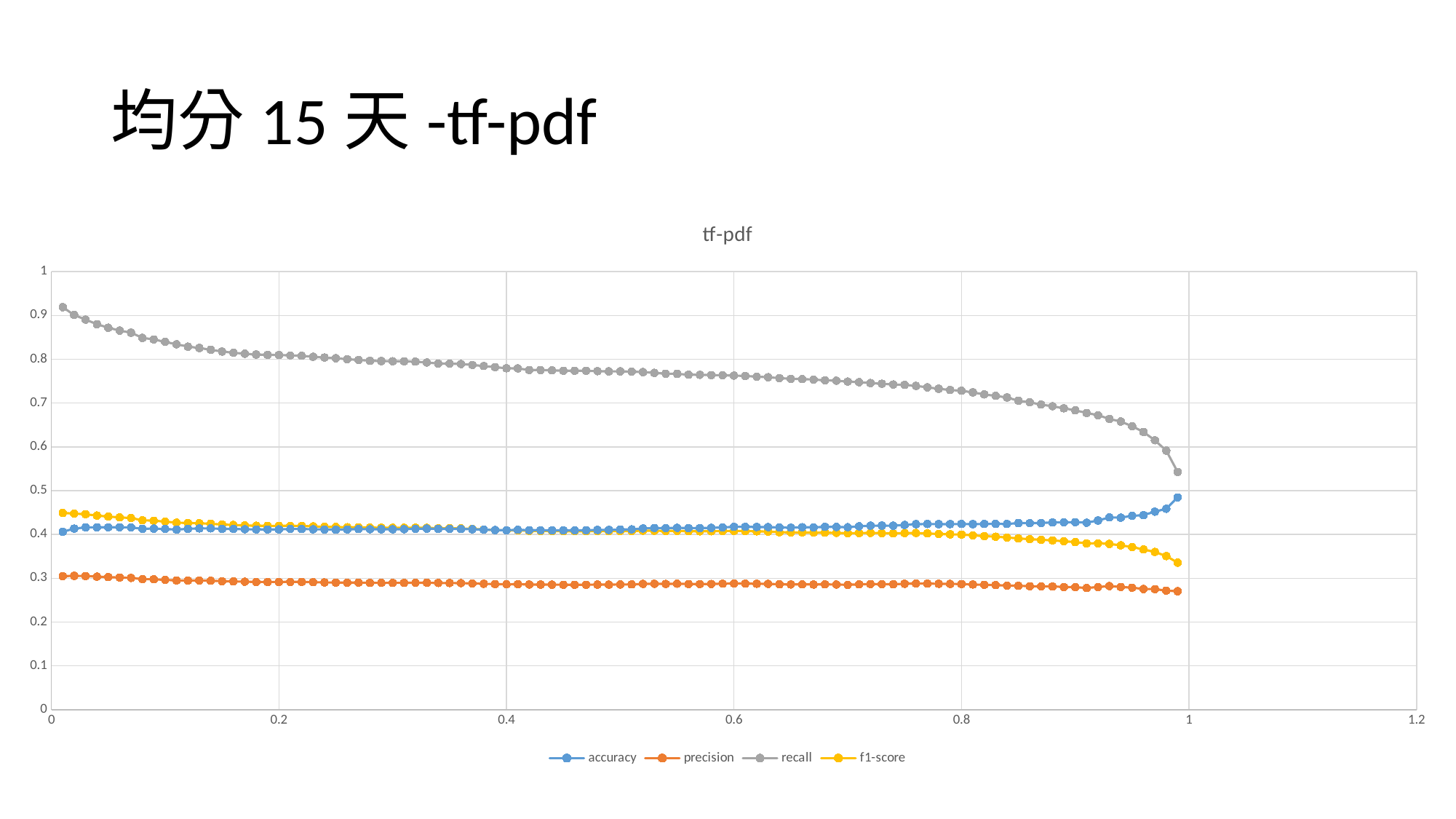

# 均分15天-tf-pdf

### Chart: tf-pdf

| Category | accuracy | precision | recall | f1-score |
|---|---|---|---|---|